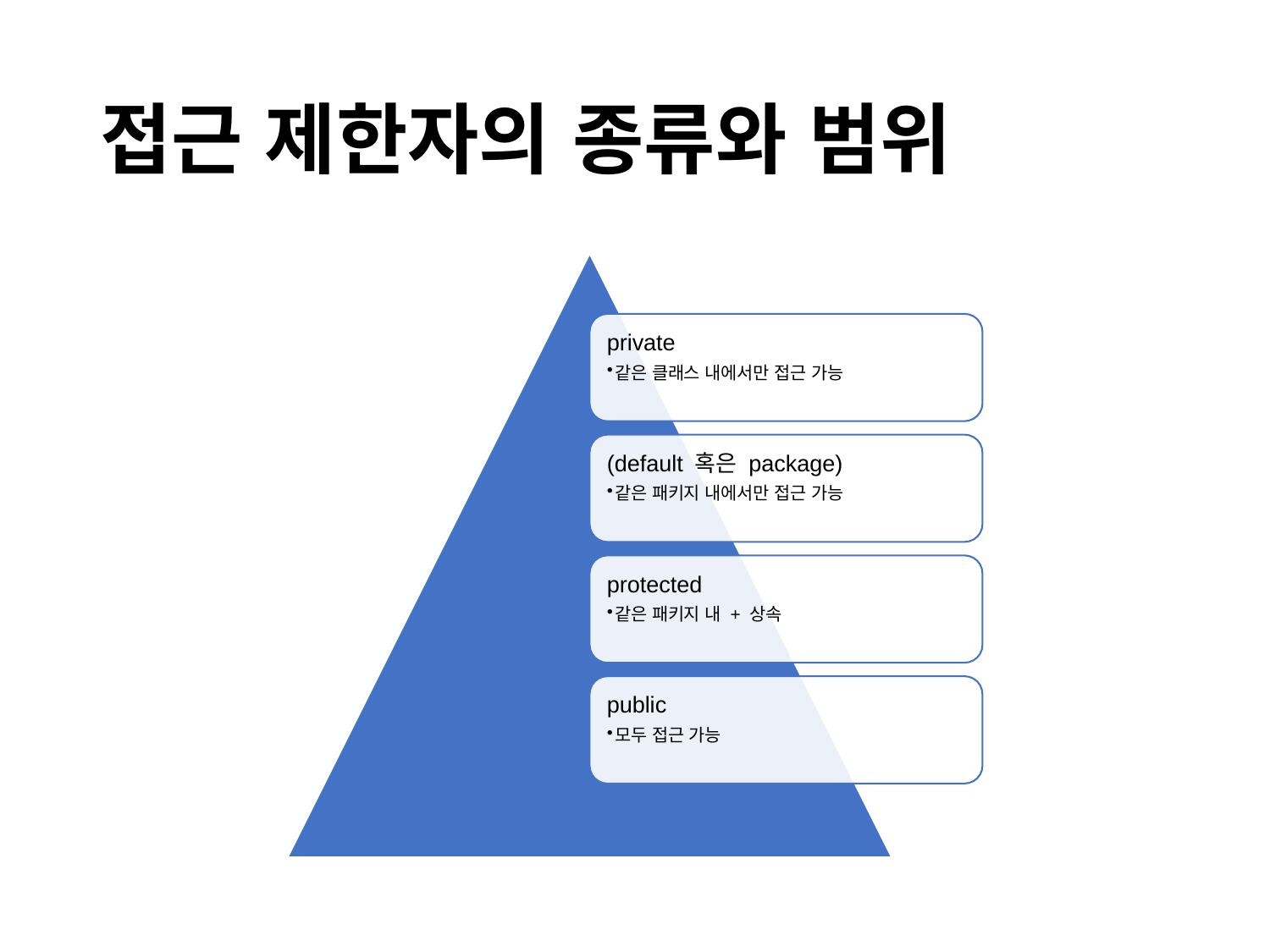

# 접근 제한자의 종류와 범위
private
같은 클래스 내에서만 접근 가능
(default 혹은 package)
같은 패키지 내에서만 접근 가능
protected
같은 패키지 내 + 상속
public
모두 접근 가능